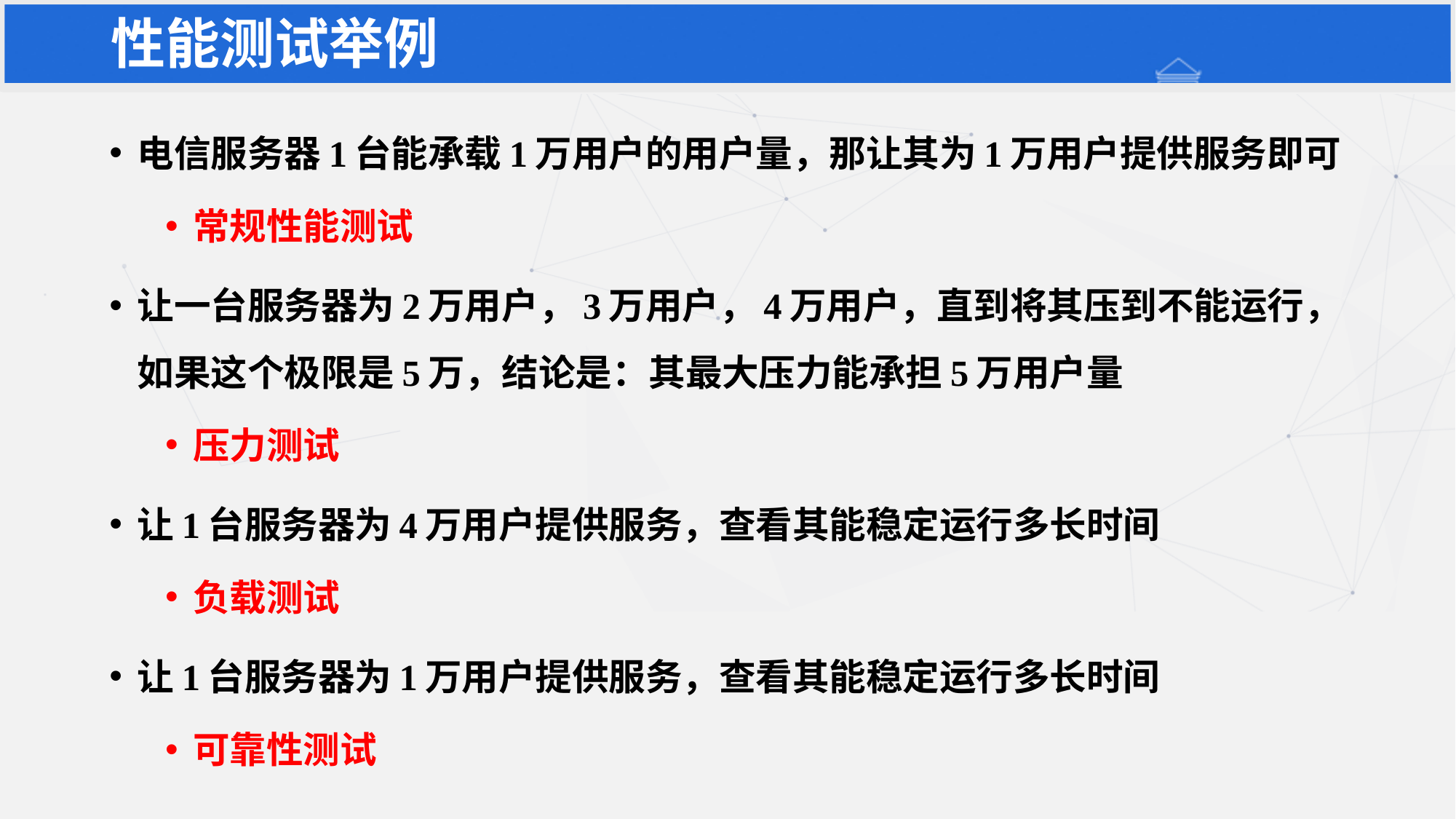

# 性能测试举例
电信服务器1台能承载1万用户的用户量，那让其为1万用户提供服务即可
常规性能测试
让一台服务器为2万用户，3万用户，4万用户，直到将其压到不能运行，如果这个极限是5万，结论是：其最大压力能承担5万用户量
压力测试
让1台服务器为4万用户提供服务，查看其能稳定运行多长时间
负载测试
让1台服务器为1万用户提供服务，查看其能稳定运行多长时间
可靠性测试